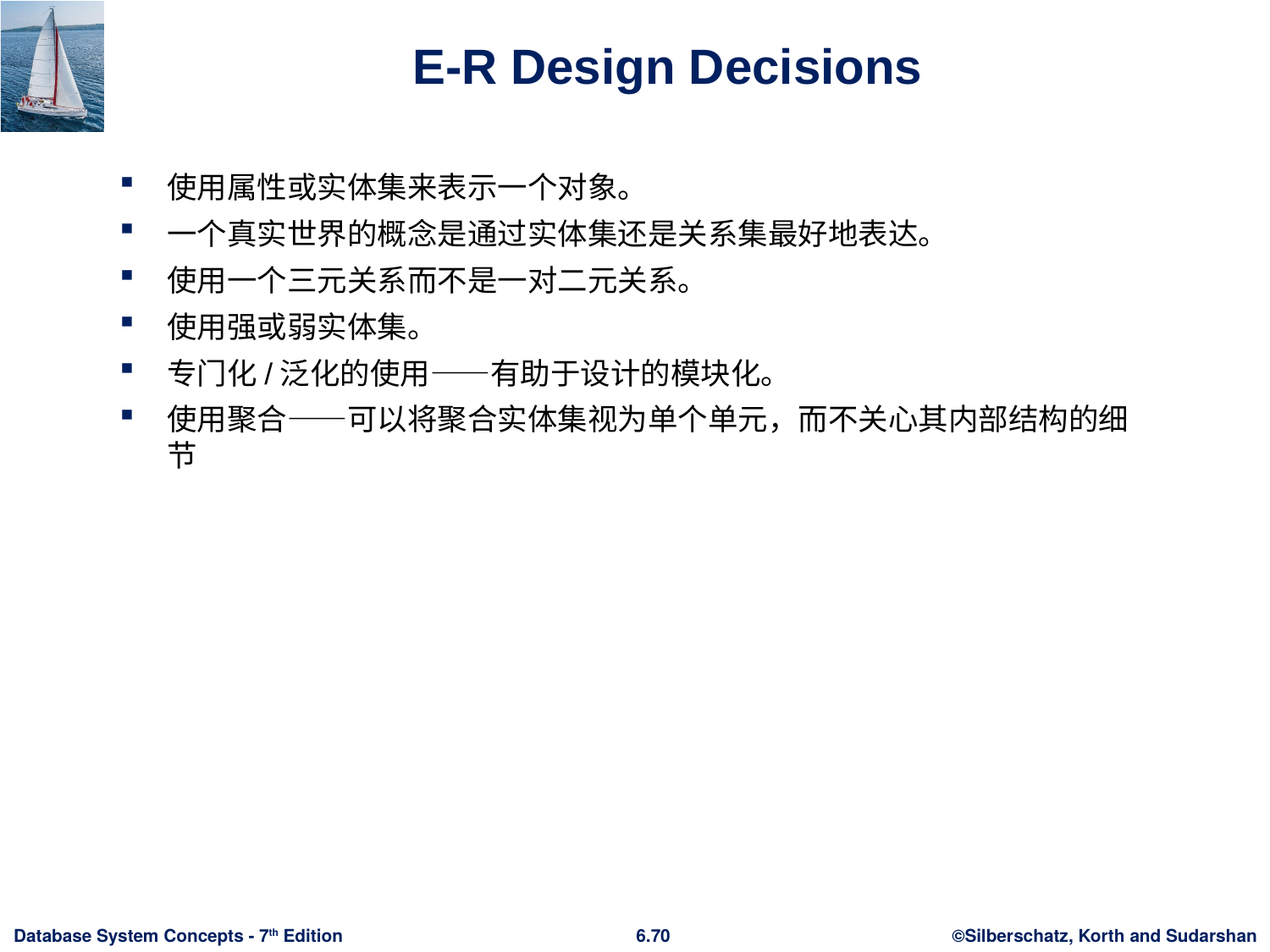

# E-R Design Decisions
使用属性或实体集来表示一个对象。
一个真实世界的概念是通过实体集还是关系集最好地表达。
使用一个三元关系而不是一对二元关系。
使用强或弱实体集。
专门化/泛化的使用——有助于设计的模块化。
使用聚合——可以将聚合实体集视为单个单元，而不关心其内部结构的细节